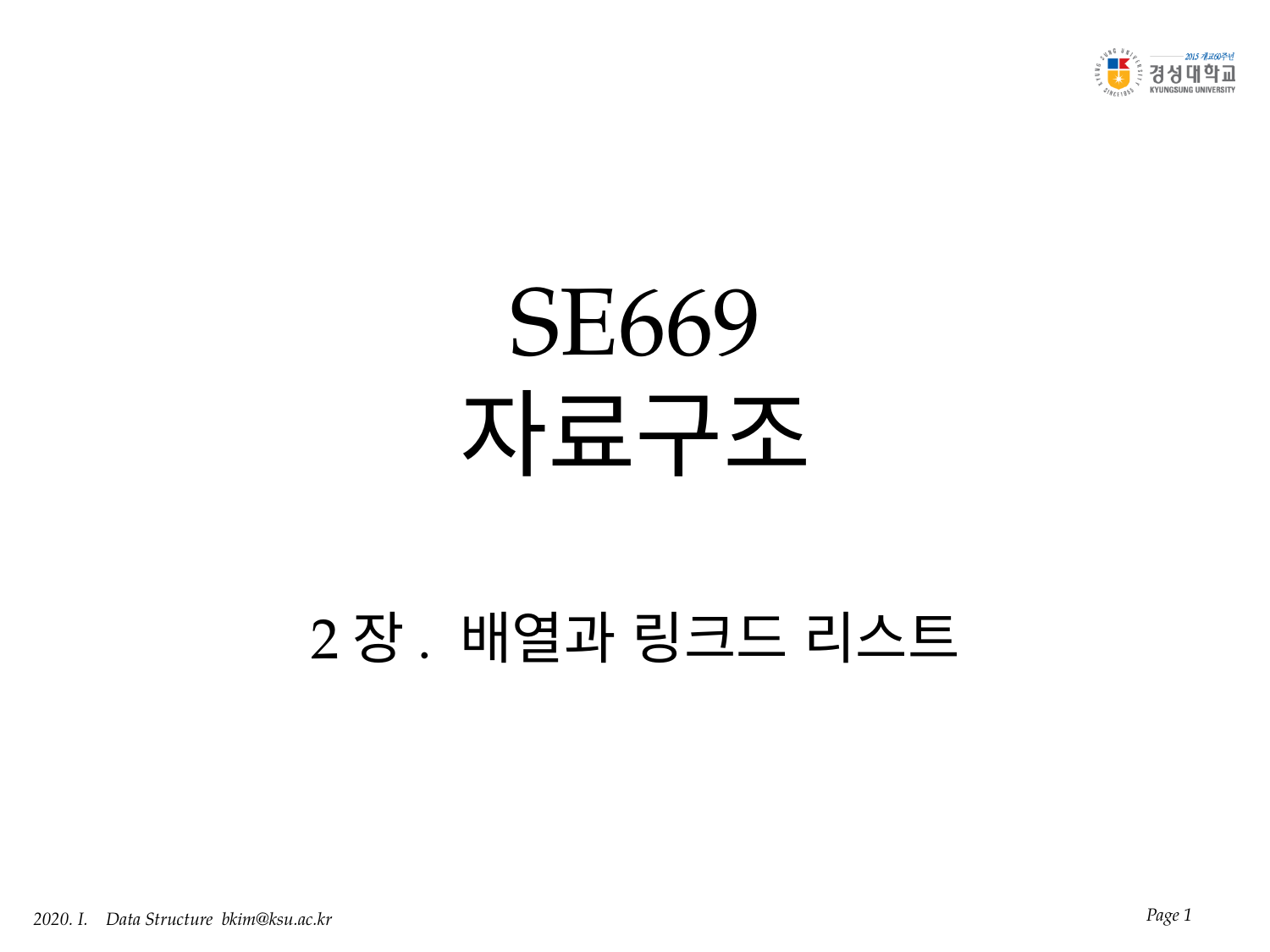

# SE669 자료구조 2장. 배열과 링크드 리스트
Page 1